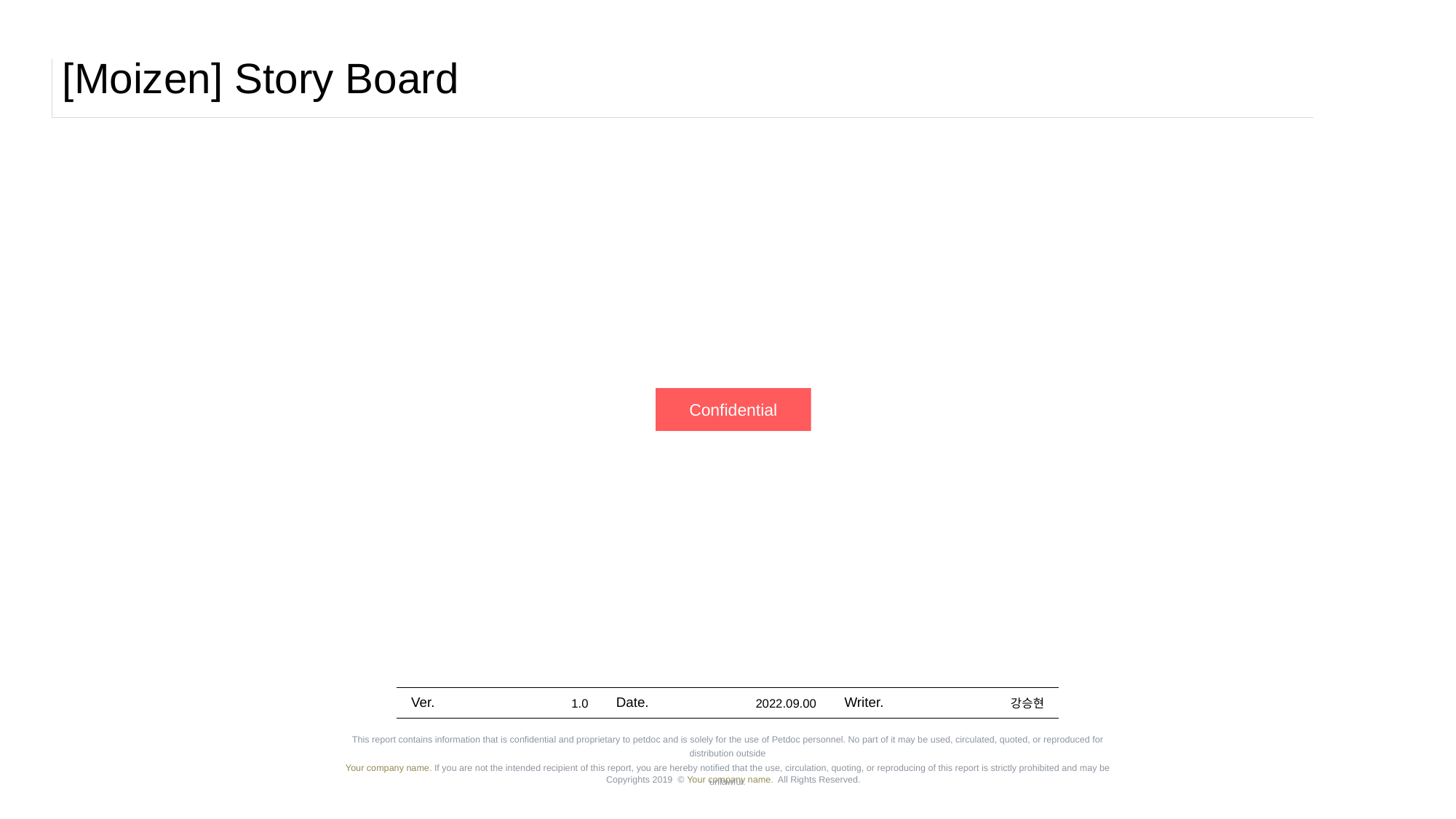

# [Moizen] Story Board
2022.09.00
강승현
1.0